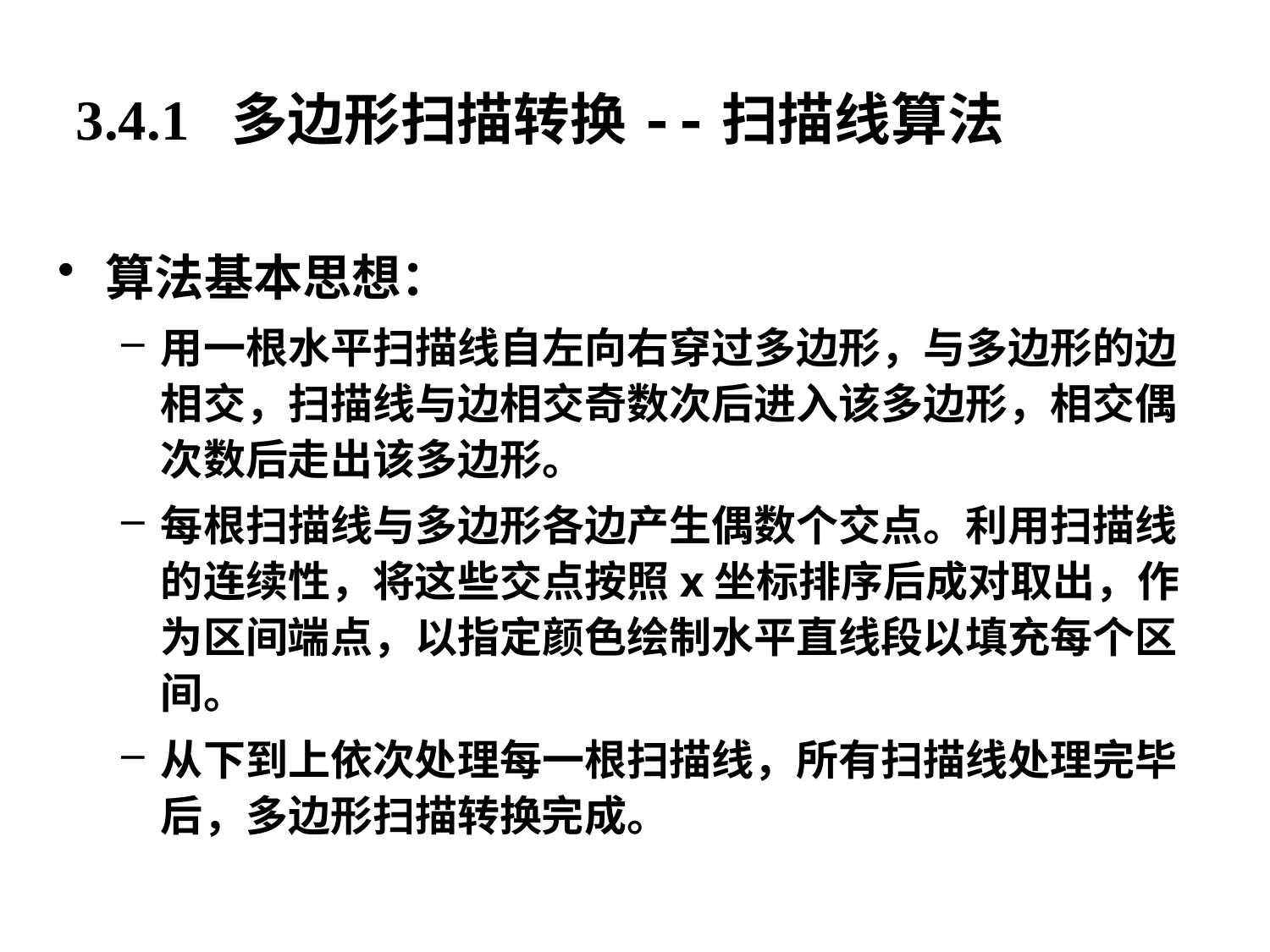

3.4.1  多边形扫描转换--扫描线算法
算法基本思想：
用一根水平扫描线自左向右穿过多边形，与多边形的边相交，扫描线与边相交奇数次后进入该多边形，相交偶次数后走出该多边形。
每根扫描线与多边形各边产生偶数个交点。利用扫描线的连续性，将这些交点按照x坐标排序后成对取出，作为区间端点，以指定颜色绘制水平直线段以填充每个区间。
从下到上依次处理每一根扫描线，所有扫描线处理完毕后，多边形扫描转换完成。